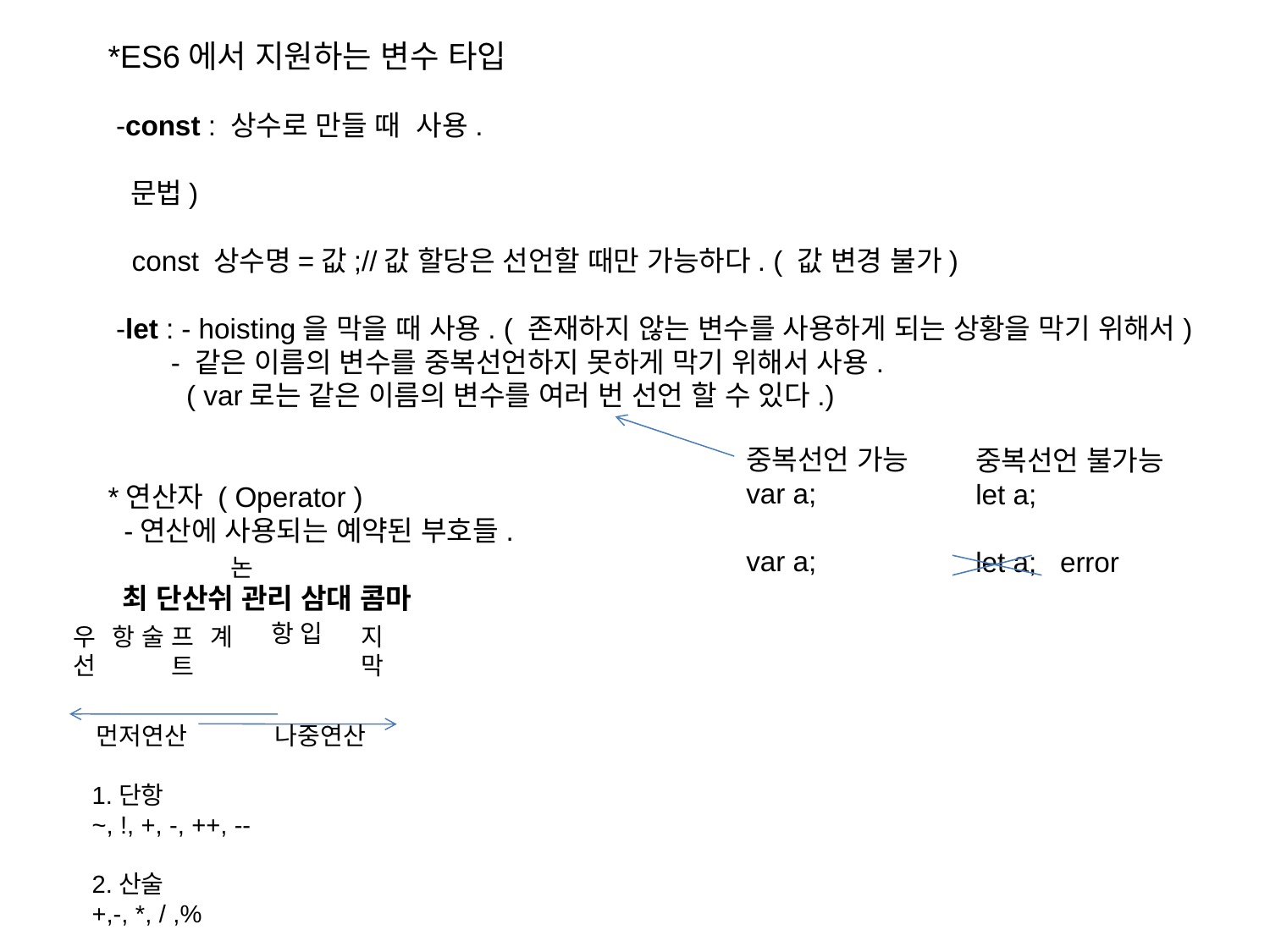

*ES6에서 지원하는 변수 타입

 -const : 상수로 만들 때  사용.

  문법)

   const 상수명=값;//값 할당은 선언할 때만 가능하다. ( 값 변경 불가)

 -let : - hoisting을 막을 때 사용. ( 존재하지 않는 변수를 사용하게 되는 상황을 막기 위해서)
        - 같은 이름의 변수를 중복선언하지 못하게 막기 위해서 사용.
          ( var로는 같은 이름의 변수를 여러 번 선언 할 수 있다.)

*연산자 ( Operator )
  -연산에 사용되는 예약된 부호들.

 최 단산쉬 관리 삼대 콤마

중복선언 가능
var a;

var a;
중복선언 불가능
let a;

let a;   error
논
항
입
우
선
항
술
계
지
막
프
트
먼저연산
나중연산
1.단항
~, !, +, -, ++, --

2.산술
+,-, *, / ,%